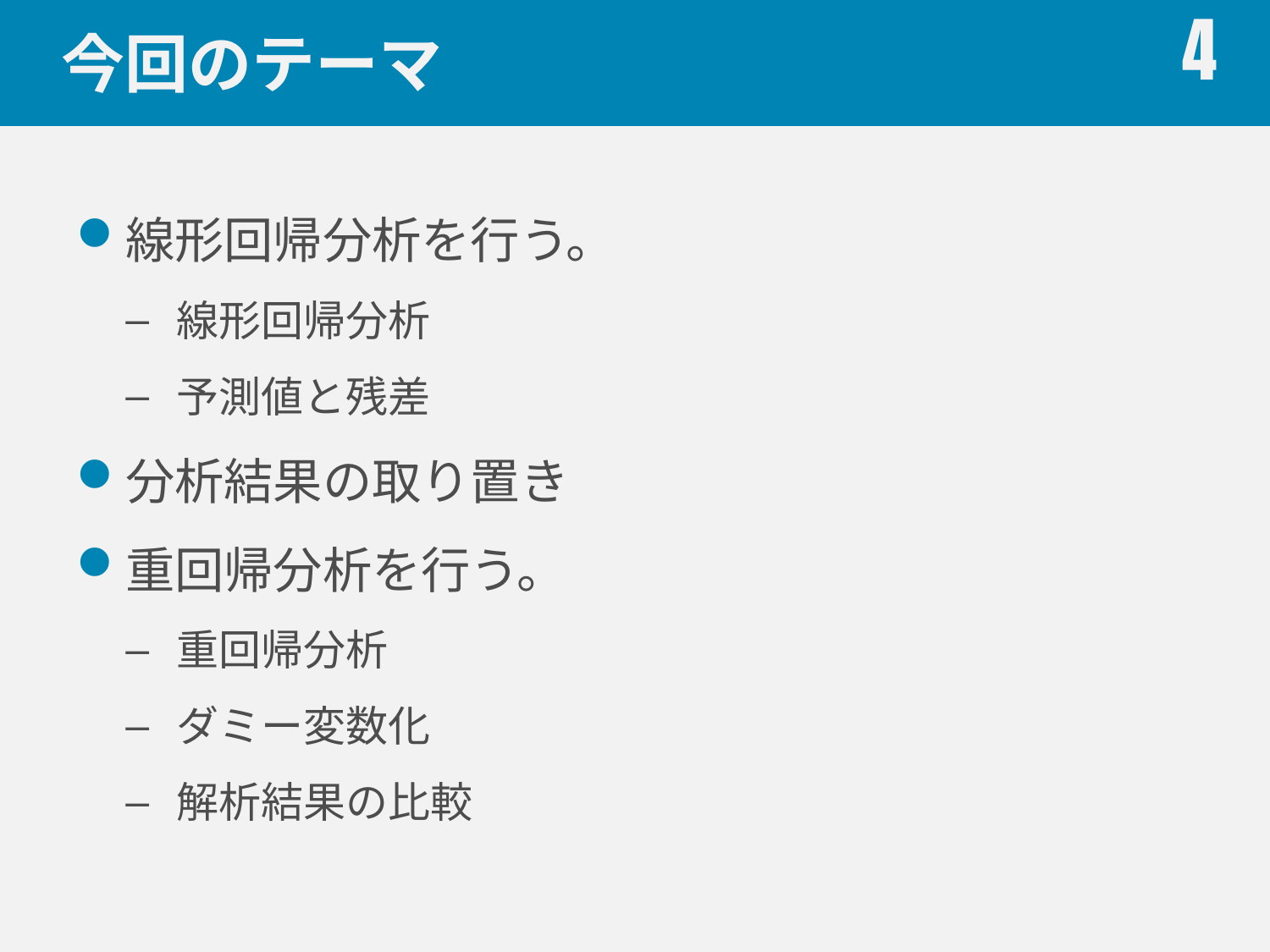

# 今回のテーマ
 4
線形回帰分析を行う。
線形回帰分析
予測値と残差
分析結果の取り置き
重回帰分析を行う。
重回帰分析
ダミー変数化
解析結果の比較